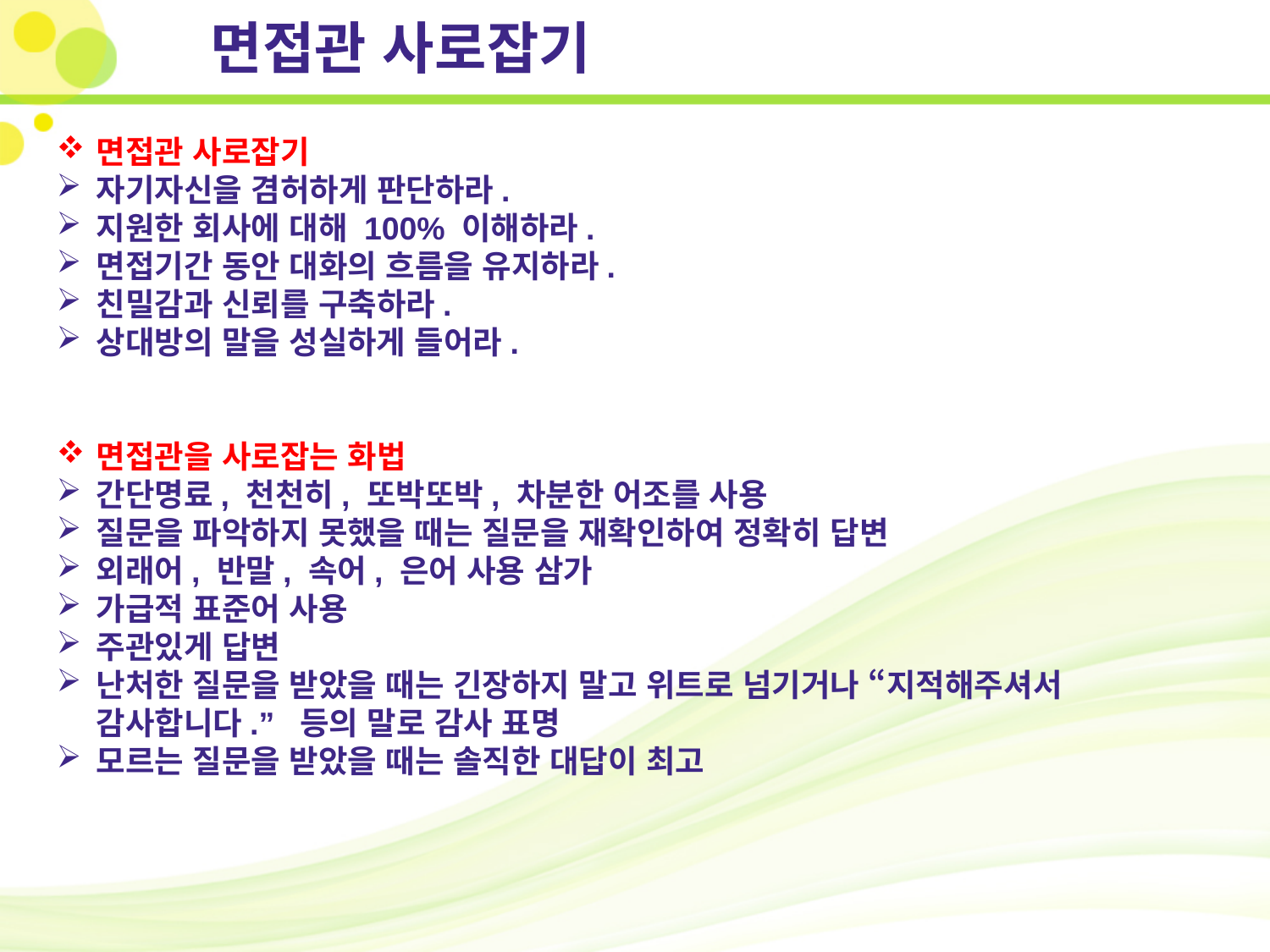

면접관 사로잡기
면접관 사로잡기
자기자신을 겸허하게 판단하라.
지원한 회사에 대해 100% 이해하라.
면접기간 동안 대화의 흐름을 유지하라.
친밀감과 신뢰를 구축하라.
상대방의 말을 성실하게 들어라.

면접관을 사로잡는 화법
간단명료, 천천히, 또박또박, 차분한 어조를 사용
질문을 파악하지 못했을 때는 질문을 재확인하여 정확히 답변
외래어, 반말, 속어, 은어 사용 삼가
가급적 표준어 사용
주관있게 답변
난처한 질문을 받았을 때는 긴장하지 말고 위트로 넘기거나 “지적해주셔서 감사합니다.”  등의 말로 감사 표명
모르는 질문을 받았을 때는 솔직한 대답이 최고